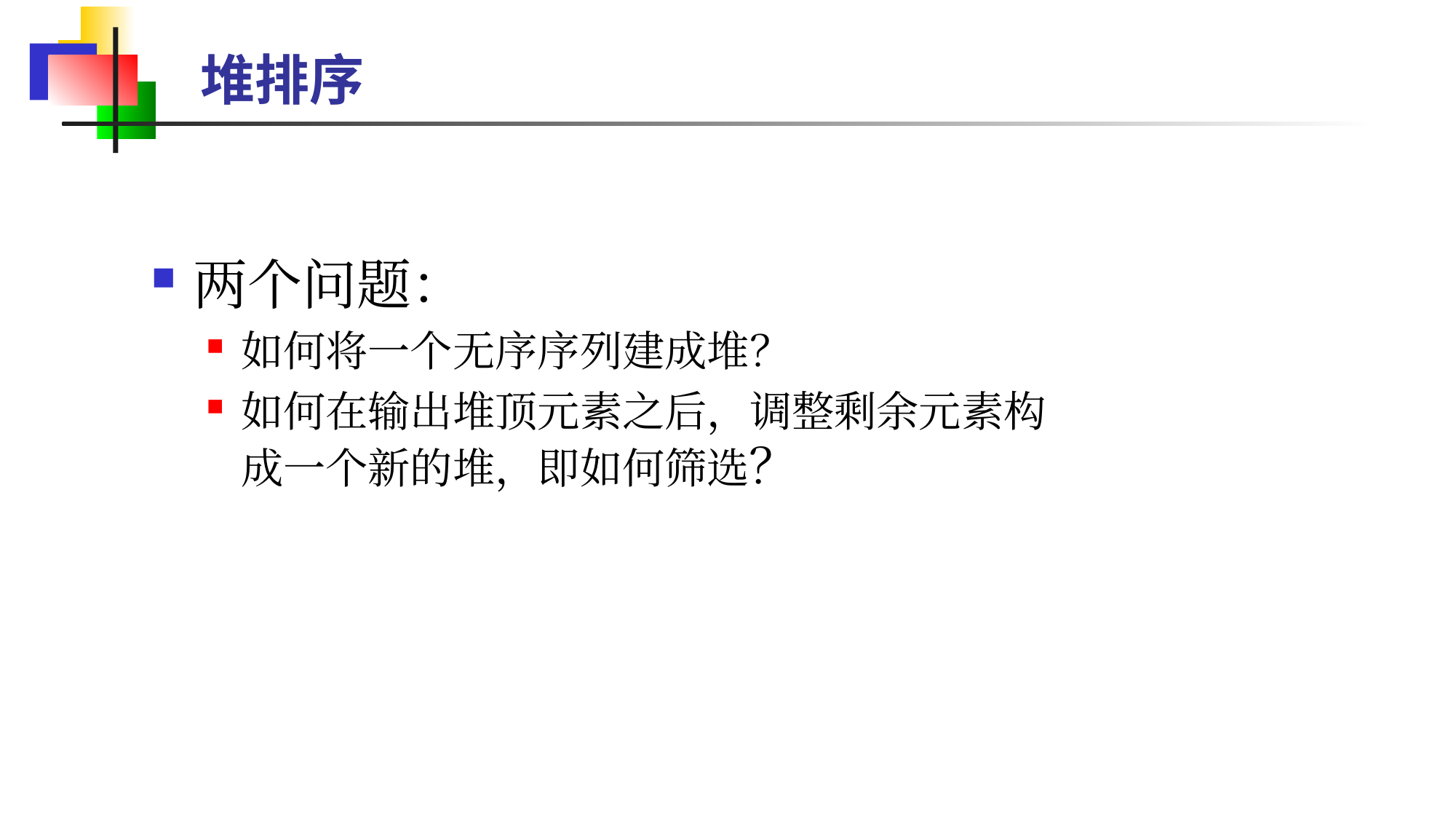

堆排序
两个问题：
如何将一个无序序列建成堆？
如何在输出堆顶元素之后，调整剩余元素构成一个新的堆，即如何筛选？